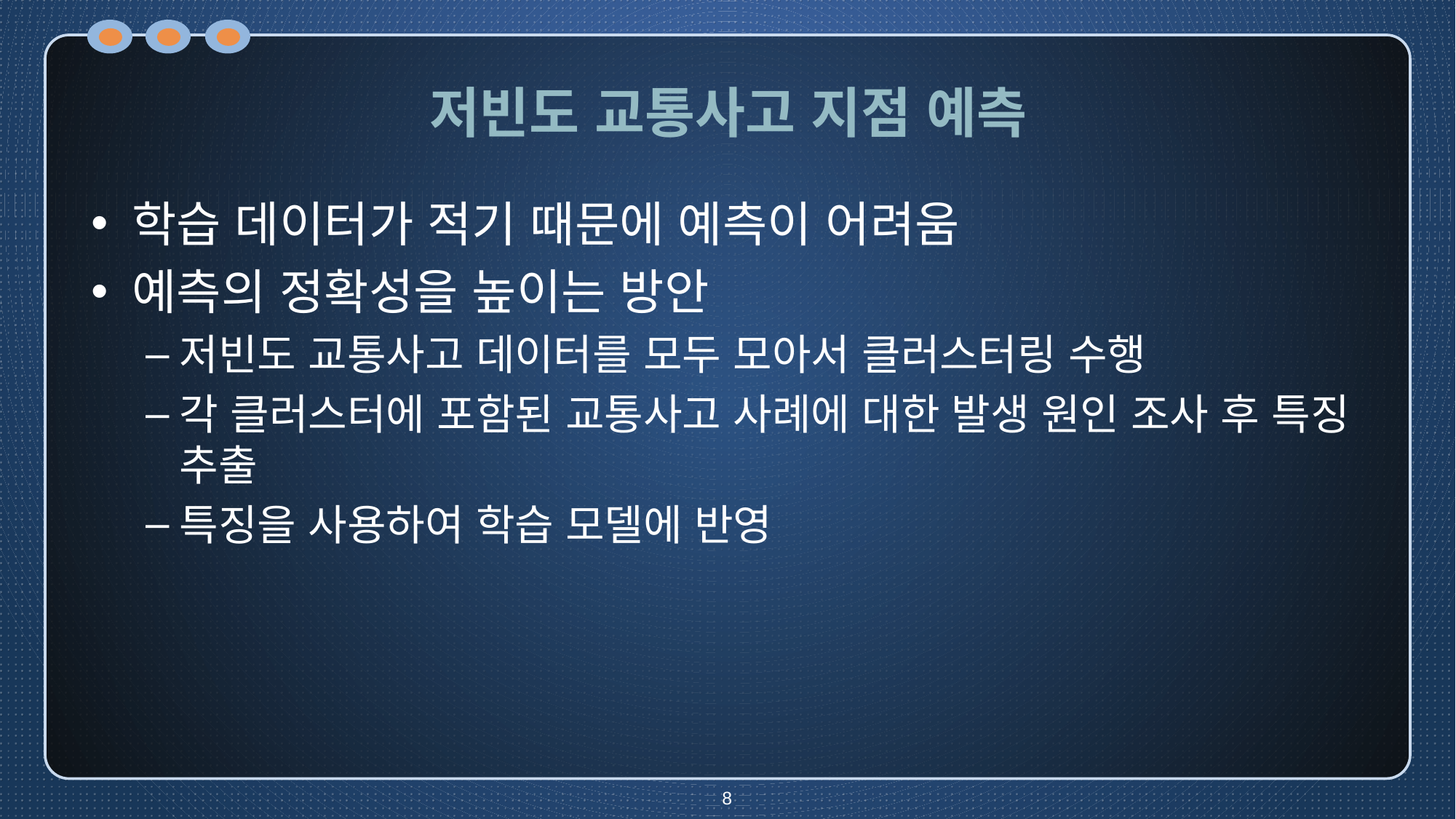

# 저빈도 교통사고 지점 예측
학습 데이터가 적기 때문에 예측이 어려움
예측의 정확성을 높이는 방안
저빈도 교통사고 데이터를 모두 모아서 클러스터링 수행
각 클러스터에 포함된 교통사고 사례에 대한 발생 원인 조사 후 특징 추출
특징을 사용하여 학습 모델에 반영
8